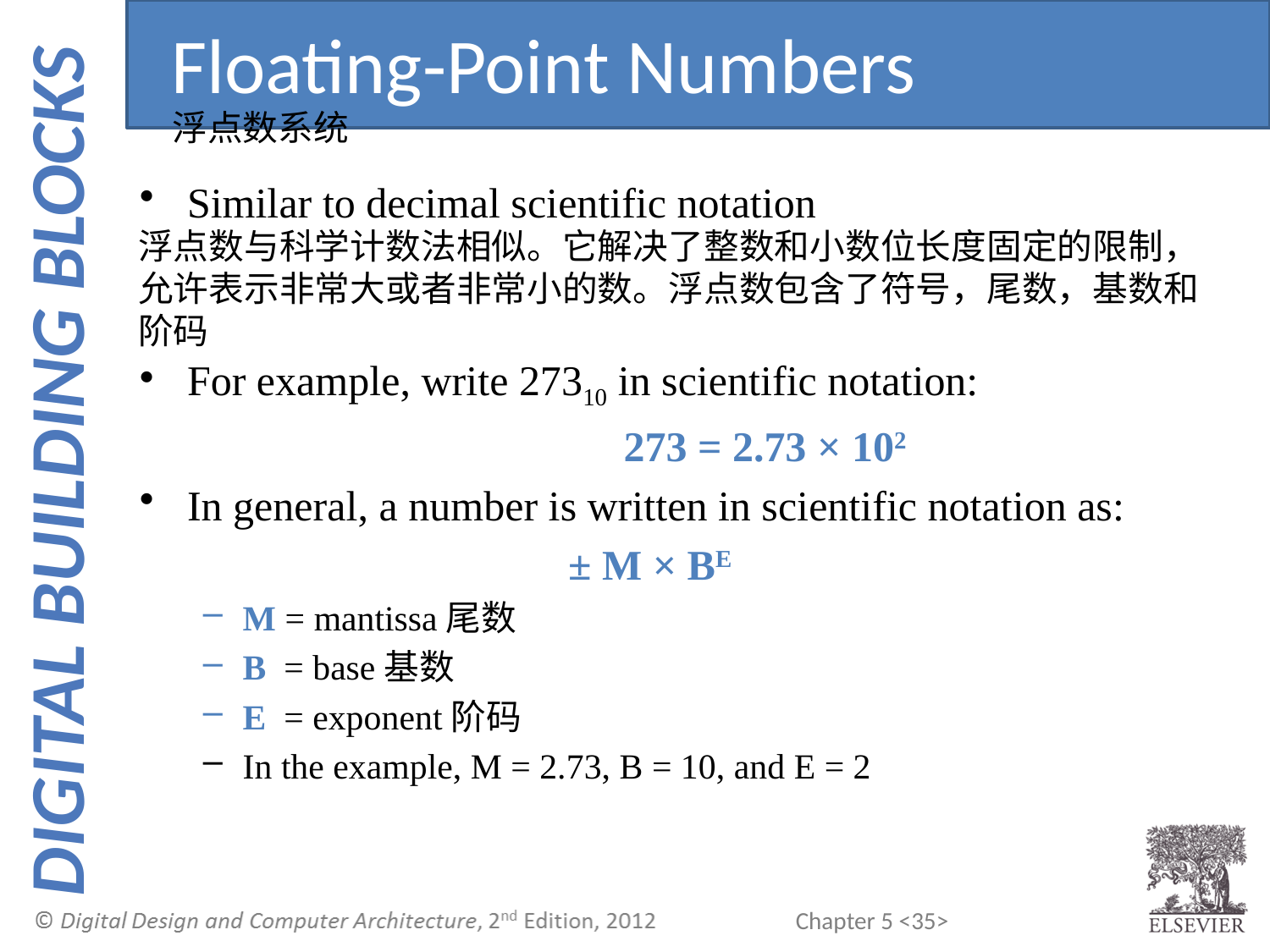

Floating-Point Numbers
浮点数系统

Similar to decimal scientific notation

For example, write 27310 in scientific notation:
				273 = 2.73 × 102
In general, a number is written in scientific notation as:
				± M × BE
M = mantissa尾数
B  = base基数
E  = exponent阶码
In the example, M = 2.73, B = 10, and E = 2
浮点数与科学计数法相似。它解决了整数和小数位长度固定的限制，允许表示非常大或者非常小的数。浮点数包含了符号，尾数，基数和阶码